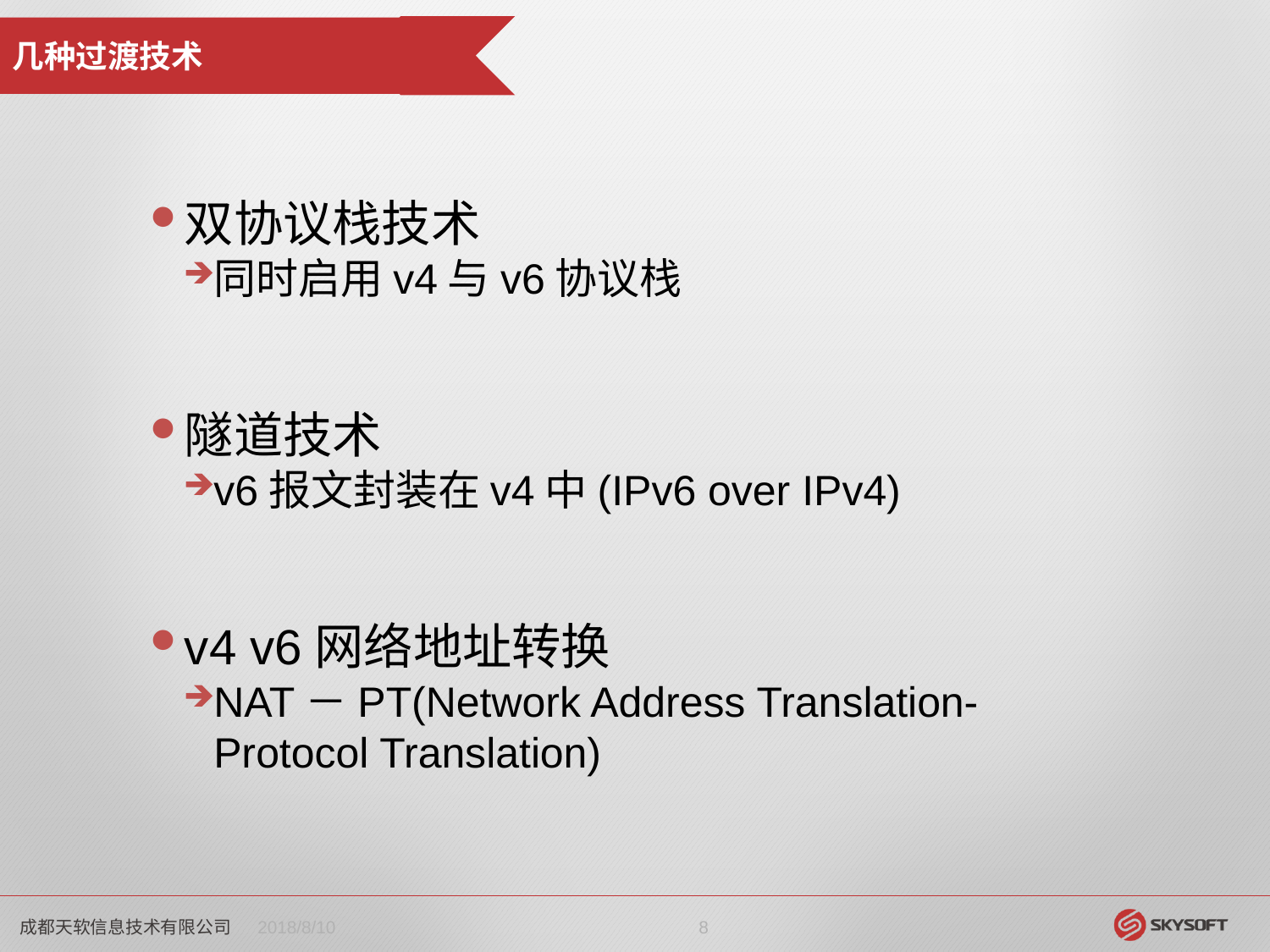

几种过渡技术

双协议栈技术
同时启用v4与v6协议栈

隧道技术
v6报文封装在v4中(IPv6 over IPv4)

v4 v6网络地址转换
NAT－PT(Network Address Translation-Protocol Translation)
成都天软信息技术有限公司
2018/8/10
8